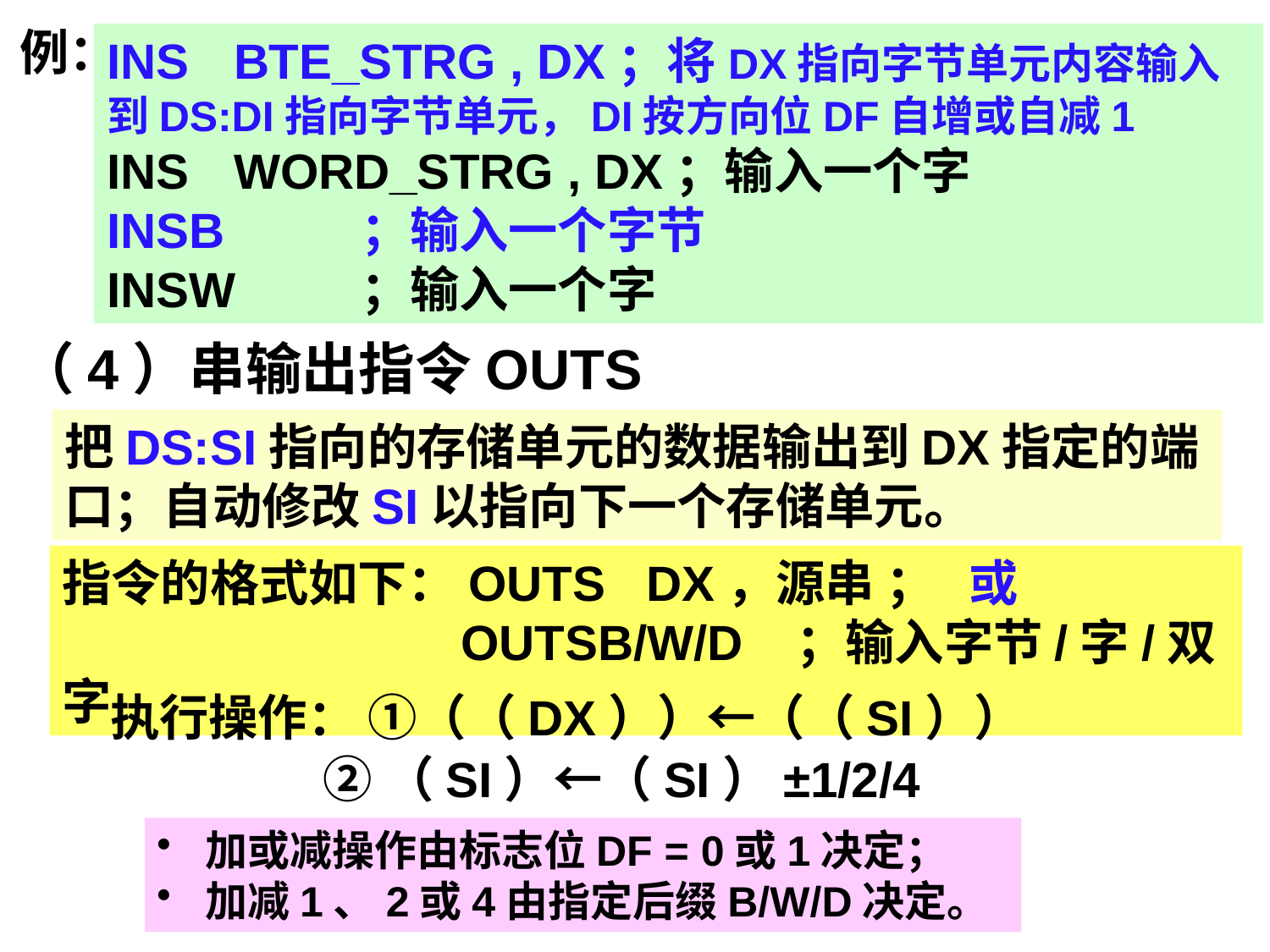

例：
INS	BTE_STRG , DX；将DX指向字节单元内容输入到DS:DI指向字节单元，DI按方向位DF自增或自减1
INS	WORD_STRG , DX；输入一个字
INSB		；输入一个字节
INSW	；输入一个字
（4）串输出指令OUTS
把DS:SI指向的存储单元的数据输出到DX指定的端口；自动修改SI以指向下一个存储单元。
指令的格式如下：OUTS   DX，源串 ；   或
                             OUTSB/W/D   ；输入字节/字/双字
执行操作： ①（（DX））←（（SI））
                   ②（SI）←（SI）±1/2/4
加或减操作由标志位DF = 0或1决定；
加减1、2或4由指定后缀B/W/D决定。
17